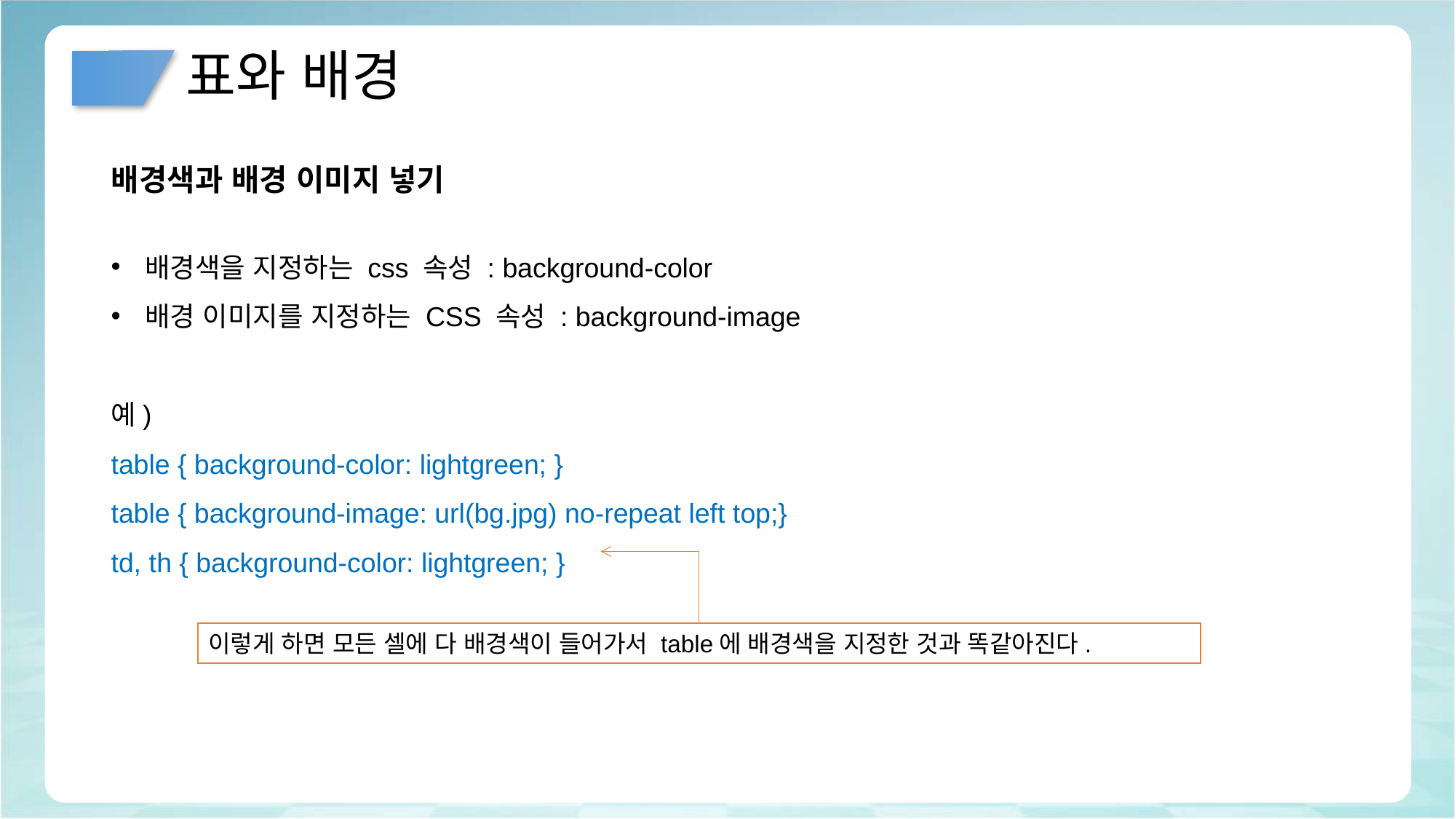

# 표와 배경
배경색과 배경 이미지 넣기

배경색을 지정하는 css 속성 : background-color
배경 이미지를 지정하는 CSS 속성 : background-image

예)
table { background-color: lightgreen; }
table { background-image: url(bg.jpg) no-repeat left top;}
td, th { background-color: lightgreen; }
이렇게 하면 모든 셀에 다 배경색이 들어가서 table에 배경색을 지정한 것과 똑같아진다.